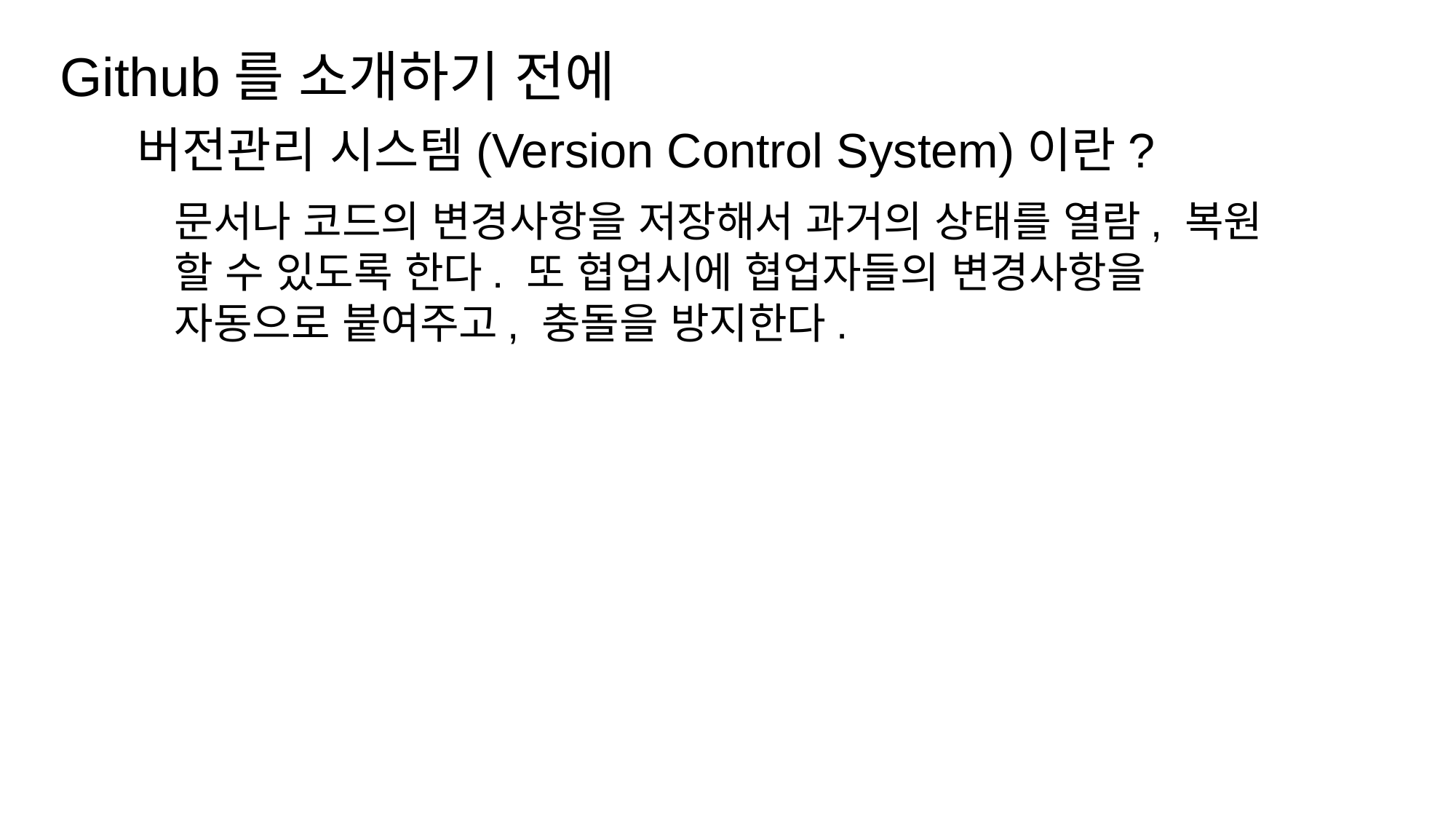

Github를 소개하기 전에
버전관리 시스템(Version Control System)이란?
문서나 코드의 변경사항을 저장해서 과거의 상태를 열람, 복원 할 수 있도록 한다. 또 협업시에 협업자들의 변경사항을 자동으로 붙여주고, 충돌을 방지한다.